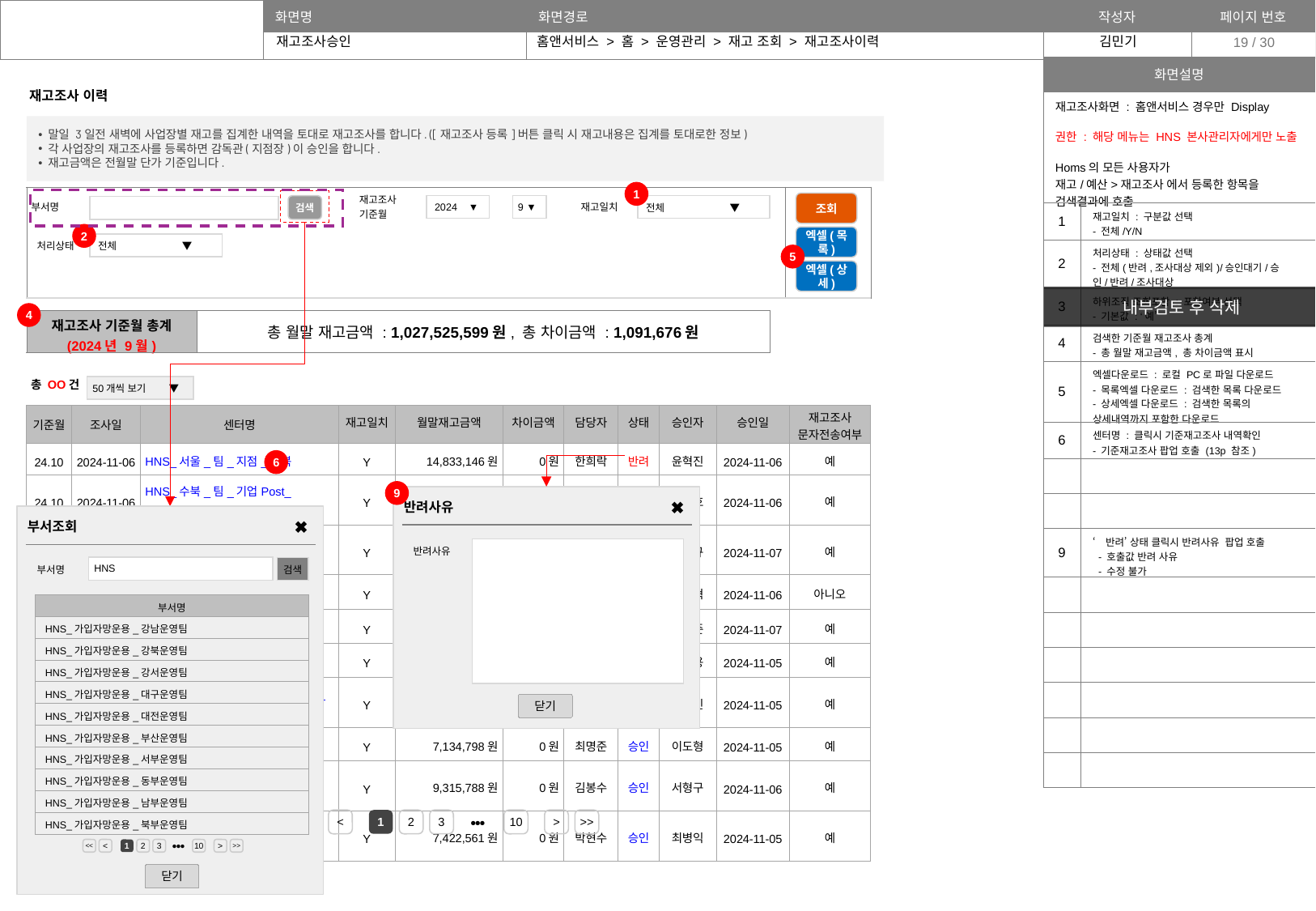

재고조사승인
홈앤서비스 > 홈 > 운영관리 > 재고 조회 > 재고조사이력
19
| 화면설명 |  |
| --- | --- |
| 재고조사화면 : 홈앤서비스 경우만 Display 권한 : 해당 메뉴는 HNS 본사관리자에게만 노출 Homs의 모든 사용자가 재고/예산>재고조사 에서 등록한 항목을 검색결과에 호출 |  |
| 1 | 재고일치 : 구분값 선택 - 전체/Y/N |
| 2 | 처리상태 : 상태값 선택 - 전체(반려,조사대상 제외)/승인대기/승인/반려/조사대상 |
| 3 | 하위조직 조회포함 : 포함여부 선택 - 기본값 : ‘예’ |
| 4 | 검색한 기준월 재고조사 총계 - 총 월말 재고금액, 총 차이금액 표시 |
| 5 | 엑셀다운로드 : 로컬 PC로 파일 다운로드 - 목록엑셀 다운로드 : 검색한 목록 다운로드 - 상세엑셀 다운로드 : 검색한 목록의 상세내역까지 포함한 다운로드 |
| 6 | 센터명 : 클릭시 기준재고조사 내역확인 - 기준재고조사 팝업 호출 (13p 참조) |
|  |  |
|  |  |
| 9 | ‘반려’ 상태 클릭시 반려사유 팝업 호출 - 호출값 반려 사유 - 수정 불가 |
|  |  |
|  |  |
|  |  |
|  |  |
|  |  |
|  |  |
재고조사 이력
말일 3일전 새벽에 사업장별 재고를 집계한 내역을 토대로 재고조사를 합니다. ([재고조사 등록]버튼 클릭 시 재고내용은 집계를 토대로한 정보)
각 사업장의 재고조사를 등록하면 감독관(지점장)이 승인을 합니다.
재고금액은 전월말 단가 기준입니다.
1
| 부서명 |  | 재고조사 기준월 | 년 월 | 재고일치 |  |  |
| --- | --- | --- | --- | --- | --- | --- |
| 처리상태 |  |  |  |  |  |  |
|  |  |  |  |  |  |  |

조회
검색
| 2024 ▼ |
| --- |
| 9 ▼ |
| --- |
| 전체       ▼ |
| --- |
|  |
| --- |
2
엑셀(목록)
| 전체       ▼ |
| --- |
5
엑셀(상세)
내부검토 후 삭제
4
| 재고조사 기준월 총계 (2024년 9월) | 총 월말 재고금액 : 1,027,525,599원, 총 차이금액 : 1,091,676원 |
| --- | --- |
총 OO건
| 50개씩 보기        ▼ |
| --- |
| 기준월 | 조사일 | 센터명 | 재고일치 | 월말재고금액 | 차이금액 | 담당자 | 상태 | 승인자 | 승인일 | 재고조사 문자전송여부 |
| --- | --- | --- | --- | --- | --- | --- | --- | --- | --- | --- |
| 24.10 | 2024-11-06 | HNS\_서울\_팀\_지점\_강북 | Y | 14,833,146원 | 0원 | 한희락 | 반려 | 윤혁진 | 2024-11-06 | 예 |
| 24.10 | 2024-11-06 | HNS\_수북\_팀\_기업Post\_경기북서부 | Y | 134,566원 | 0원 | 이윤성 | 승인 | 송찬호 | 2024-11-06 | 예 |
| 24.10 | 2024-11-05 | HNS\_서울\_팀\_기업Post\_서울동부 | Y | 7,098,539원 | 0원 | 이승주 | 승인 | 최필규 | 2024-11-07 | 예 |
| 24.10 | 2024-11-05 | HNS\_서울\_팀\_지점\_동대문 | Y | 10,310,958원 | 0원 | 김대수 | 승인 | 김기혁 | 2024-11-06 | 아니오 |
| 24.10 | 2024-11-05 | HNS\_서울\_팀\_지점\_성북 | Y | 18,628,013원 | 0원 | 고영삼 | 승인 | 김영준 | 2024-11-07 | 예 |
| 24.10 | 2024-11-05 | HNS\_서부\_팀\_기업Post\_광주 | Y | 5,601,179원 | 0원 | 정미진 | 승인 | 이정용 | 2024-11-05 | 예 |
| 24.10 | 2024-11-05 | HNS\_서부\_팀\_기업Post\_광주\_내선 | Y | 650,200원 | 0원 | 정미진 | 승인 | 추교진 | 2024-11-05 | 예 |
| 24.10 | 2024-11-05 | HNS\_서부\_팀\_지점\_서광주 | Y | 7,134,798원 | 0원 | 최명준 | 승인 | 이도형 | 2024-11-05 | 예 |
| 24.10 | 2024-11-05 | HNS\_케이블고객\_팀\_중부센터\_아산 | Y | 9,315,788원 | 0원 | 김봉수 | 승인 | 서형구 | 2024-11-06 | 예 |
| 24.10 | 2024-11-05 | HNS\_케이블고객\_팀\_수남2센터\_용 | Y | 7,422,561원 | 0원 | 박현수 | 승인 | 최병익 | 2024-11-05 | 예 |
6
9

반려사유
✖

부서조회
✖
| 반려사유 |  |
| --- | --- |
|  |
| --- |
| 부서명 |  |
| --- | --- |
| HNS |
| --- |
| 검색 |
| --- |
| 부서명 |
| --- |
| HNS\_가입자망운용\_강남운영팀 |
| HNS\_가입자망운용\_강북운영팀 |
| HNS\_가입자망운용\_강서운영팀 |
| HNS\_가입자망운용\_대구운영팀 |
| HNS\_가입자망운용\_대전운영팀 |
| HNS\_가입자망운용\_부산운영팀 |
| HNS\_가입자망운용\_서부운영팀 |
| HNS\_가입자망운용\_동부운영팀 |
| HNS\_가입자망운용\_남부운영팀 |
| HNS\_가입자망운용\_북부운영팀 |
닫기
<<
<
1
2
3
⦁⦁⦁
10
>
>>
<<
<
1
2
3
⦁⦁⦁
10
>
>>
닫기